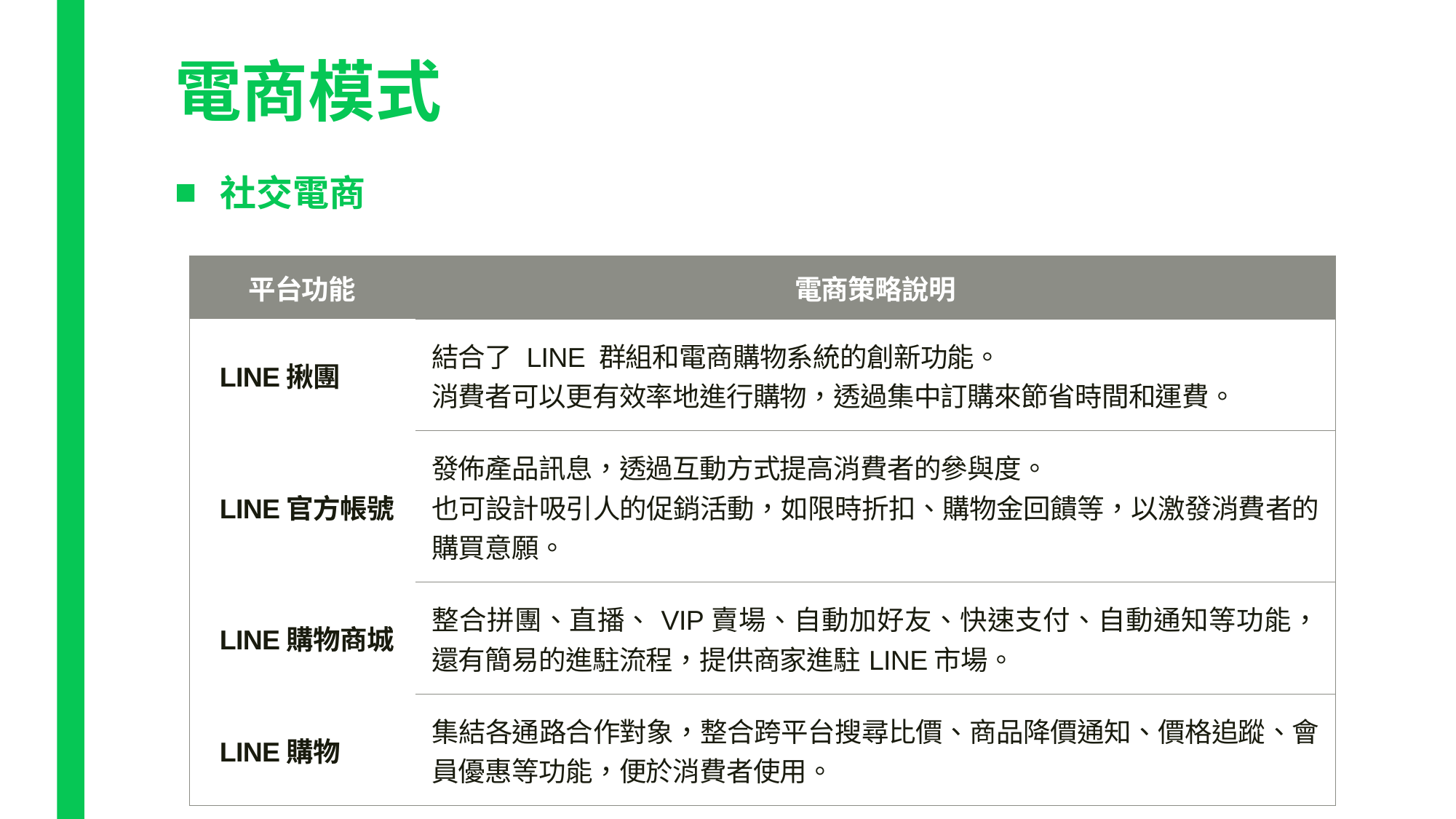

# 電商模式
社交電商
| 平台功能 | 電商策略說明 |
| --- | --- |
| LINE揪團 | 結合了 LINE 群組和電商購物系統的創新功能。 消費者可以更有效率地進行購物，透過集中訂購來節省時間和運費。 |
| LINE官方帳號 | 發佈產品訊息，透過互動方式提高消費者的參與度。 也可設計吸引人的促銷活動，如限時折扣、購物金回饋等，以激發消費者的購買意願。 |
| LINE購物商城 | 整合拼團、直播、VIP賣場、自動加好友、快速支付、自動通知等功能，還有簡易的進駐流程，提供商家進駐LINE市場。 |
| LINE購物 | 集結各通路合作對象，整合跨平台搜尋比價、商品降價通知、價格追蹤、會員優惠等功能，便於消費者使用。 |